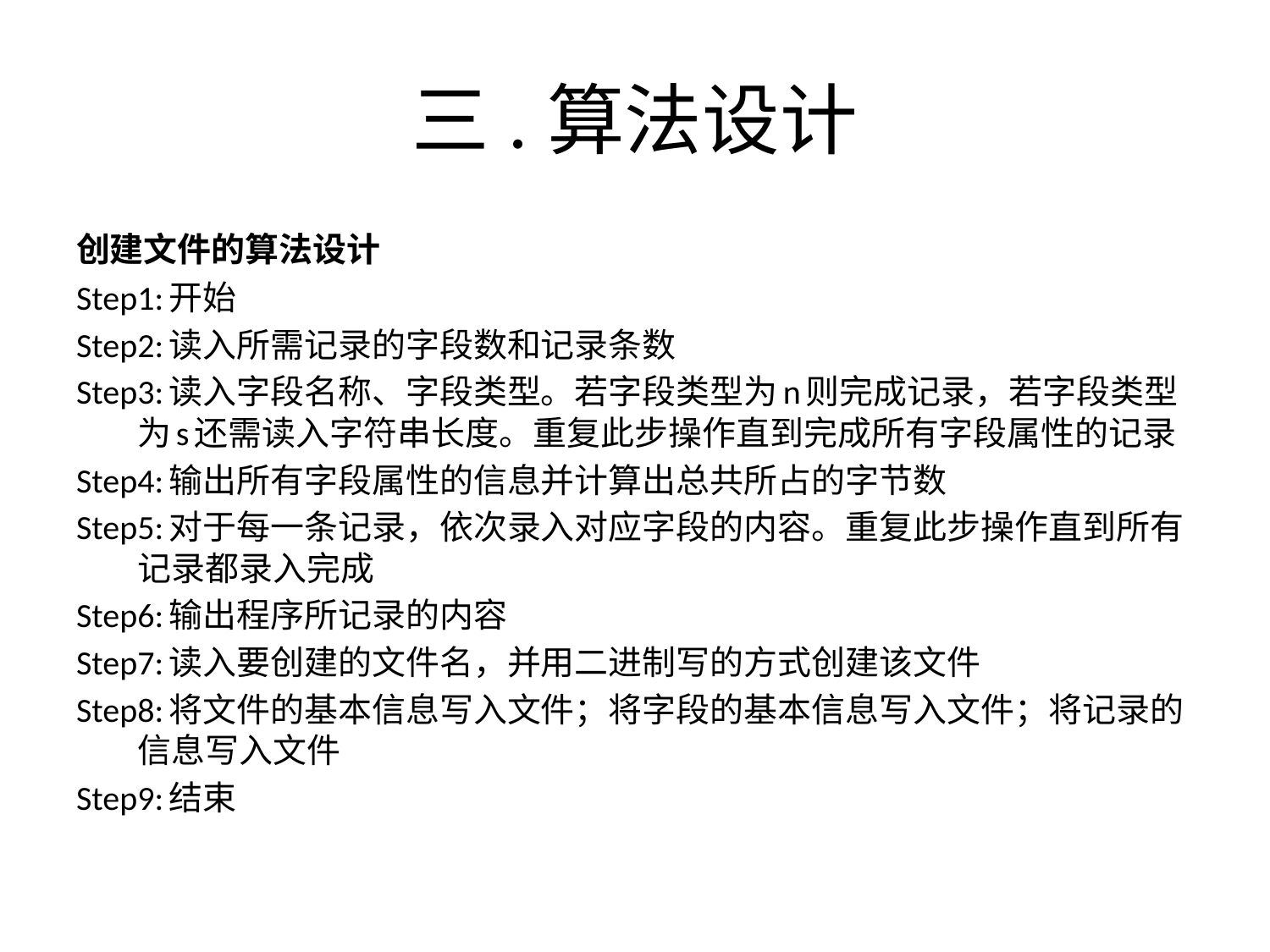

# 三.算法设计
创建文件的算法设计
Step1:开始
Step2:读入所需记录的字段数和记录条数
Step3:读入字段名称、字段类型。若字段类型为n则完成记录，若字段类型为s还需读入字符串长度。重复此步操作直到完成所有字段属性的记录
Step4:输出所有字段属性的信息并计算出总共所占的字节数
Step5:对于每一条记录，依次录入对应字段的内容。重复此步操作直到所有记录都录入完成
Step6:输出程序所记录的内容
Step7:读入要创建的文件名，并用二进制写的方式创建该文件
Step8:将文件的基本信息写入文件；将字段的基本信息写入文件；将记录的信息写入文件
Step9:结束